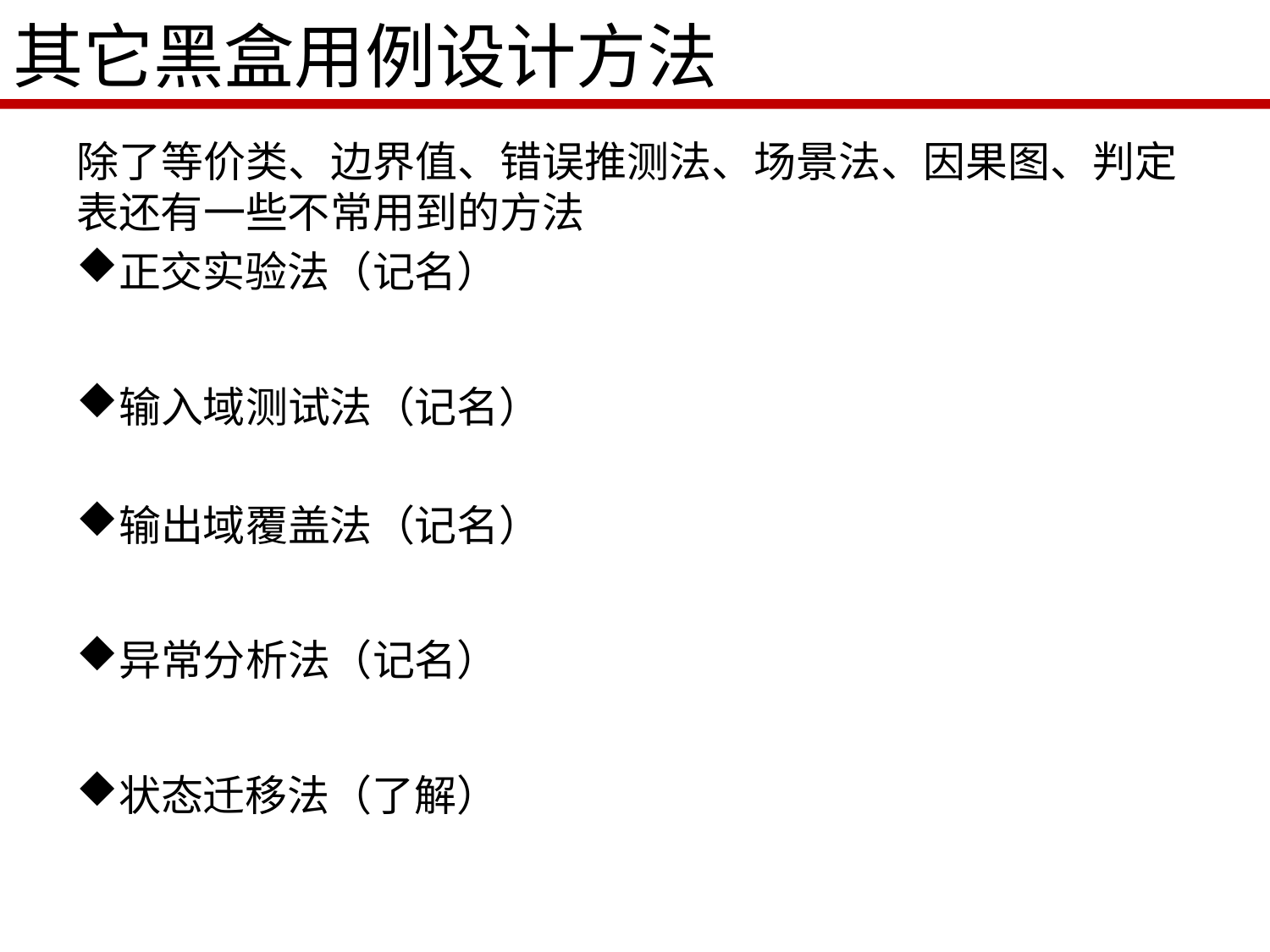

# 其它黑盒用例设计方法
除了等价类、边界值、错误推测法、场景法、因果图、判定表还有一些不常用到的方法
正交实验法（记名）

输入域测试法（记名）

输出域覆盖法（记名）

异常分析法（记名）

状态迁移法（了解）